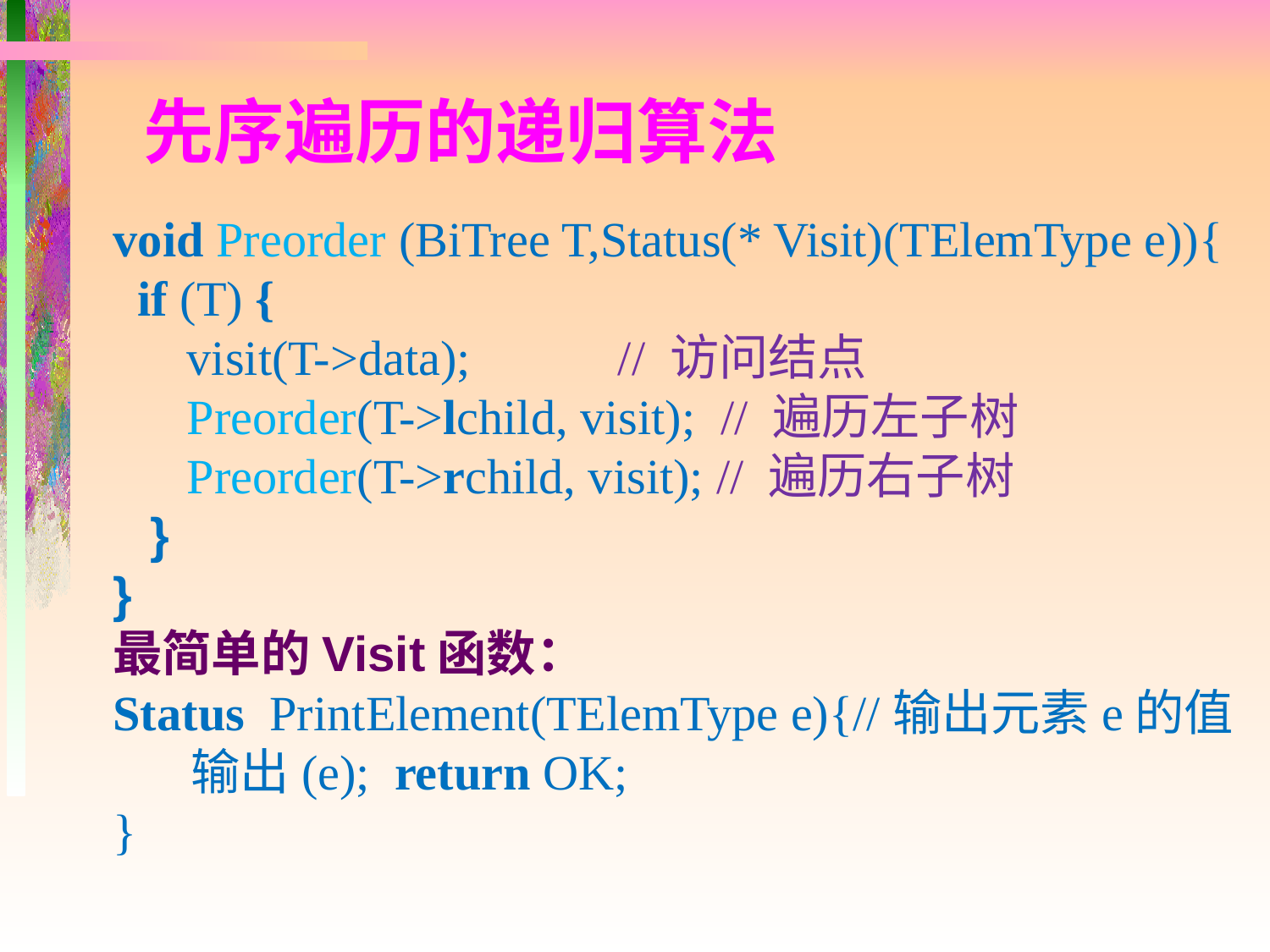

先序遍历的递归算法
void Preorder (BiTree T,Status(* Visit)(TElemType e)){
  if (T) {
      visit(T->data);            // 访问结点
      Preorder(T->lchild, visit);  // 遍历左子树
      Preorder(T->rchild, visit); // 遍历右子树
   }
}
最简单的Visit函数：
Status  PrintElement(TElemType e){//输出元素e的值
      输出(e);  return OK;
}